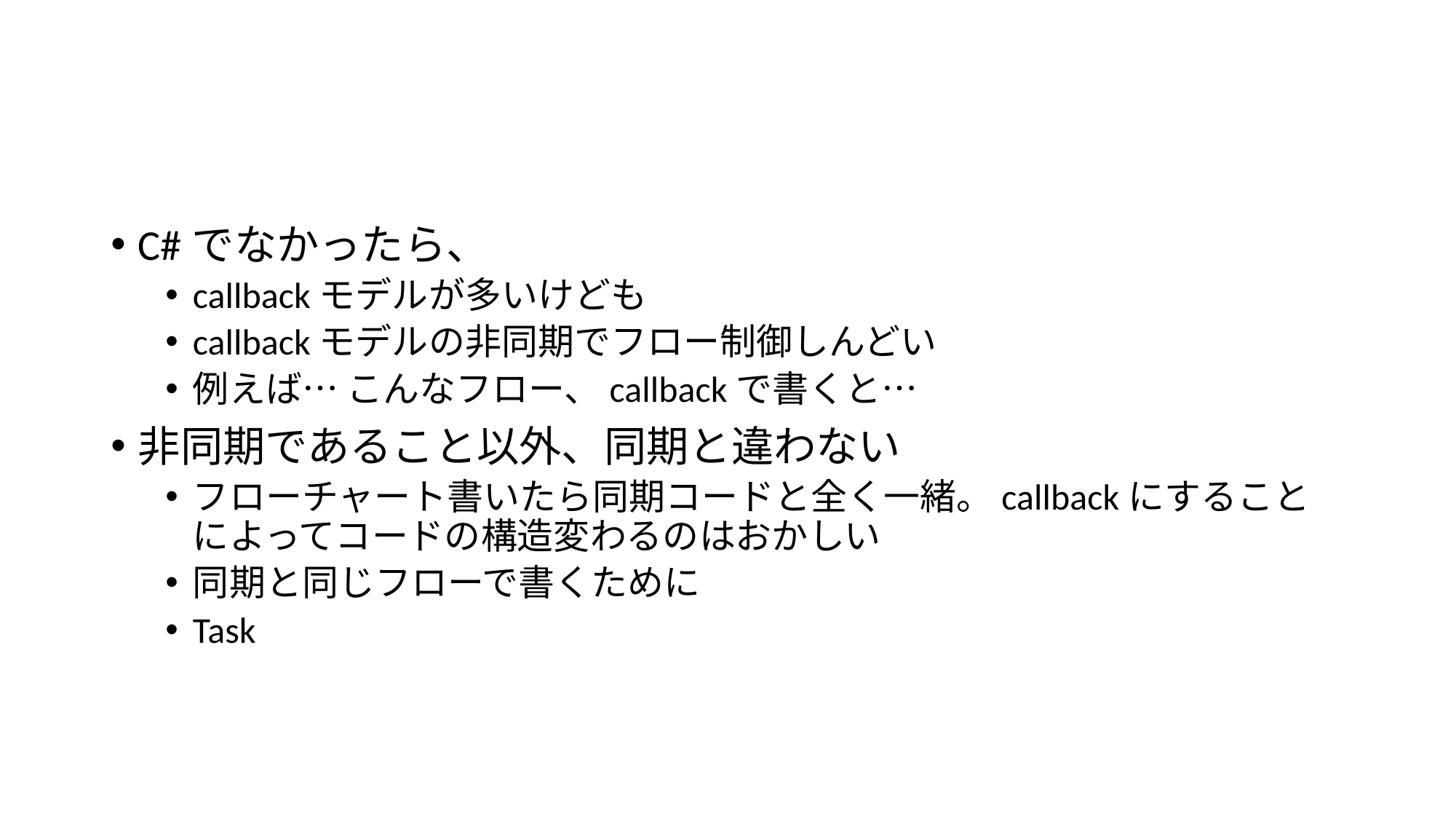

#
C#でなかったら、
callbackモデルが多いけども
callbackモデルの非同期でフロー制御しんどい
例えば… こんなフロー、callbackで書くと…
非同期であること以外、同期と違わない
フローチャート書いたら同期コードと全く一緒。callbackにすることによってコードの構造変わるのはおかしい
同期と同じフローで書くために
Task